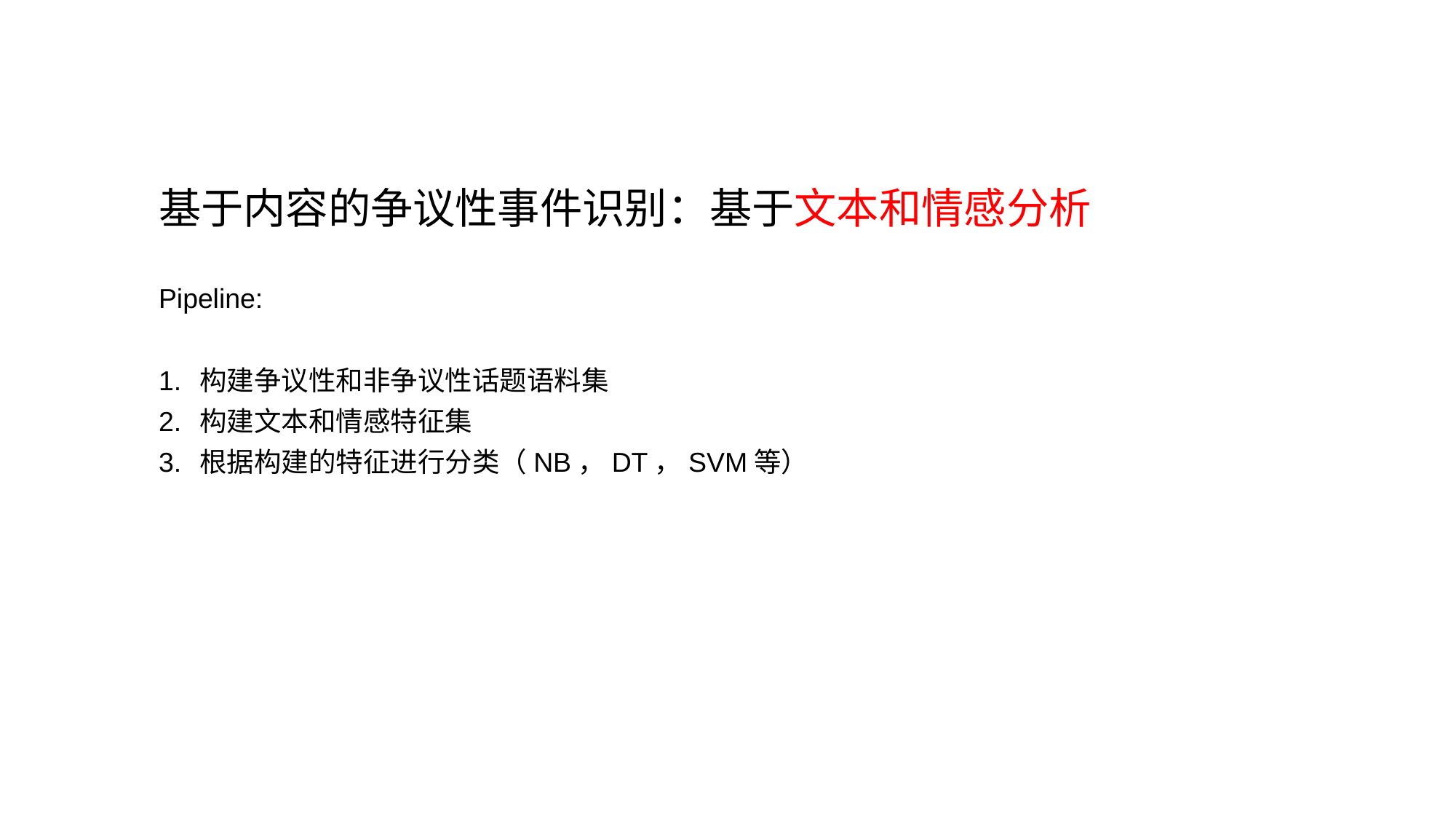

基于内容的争议性事件识别：基于文本和情感分析

Pipeline:

构建争议性和非争议性话题语料集
构建文本和情感特征集
根据构建的特征进行分类（NB，DT，SVM等）